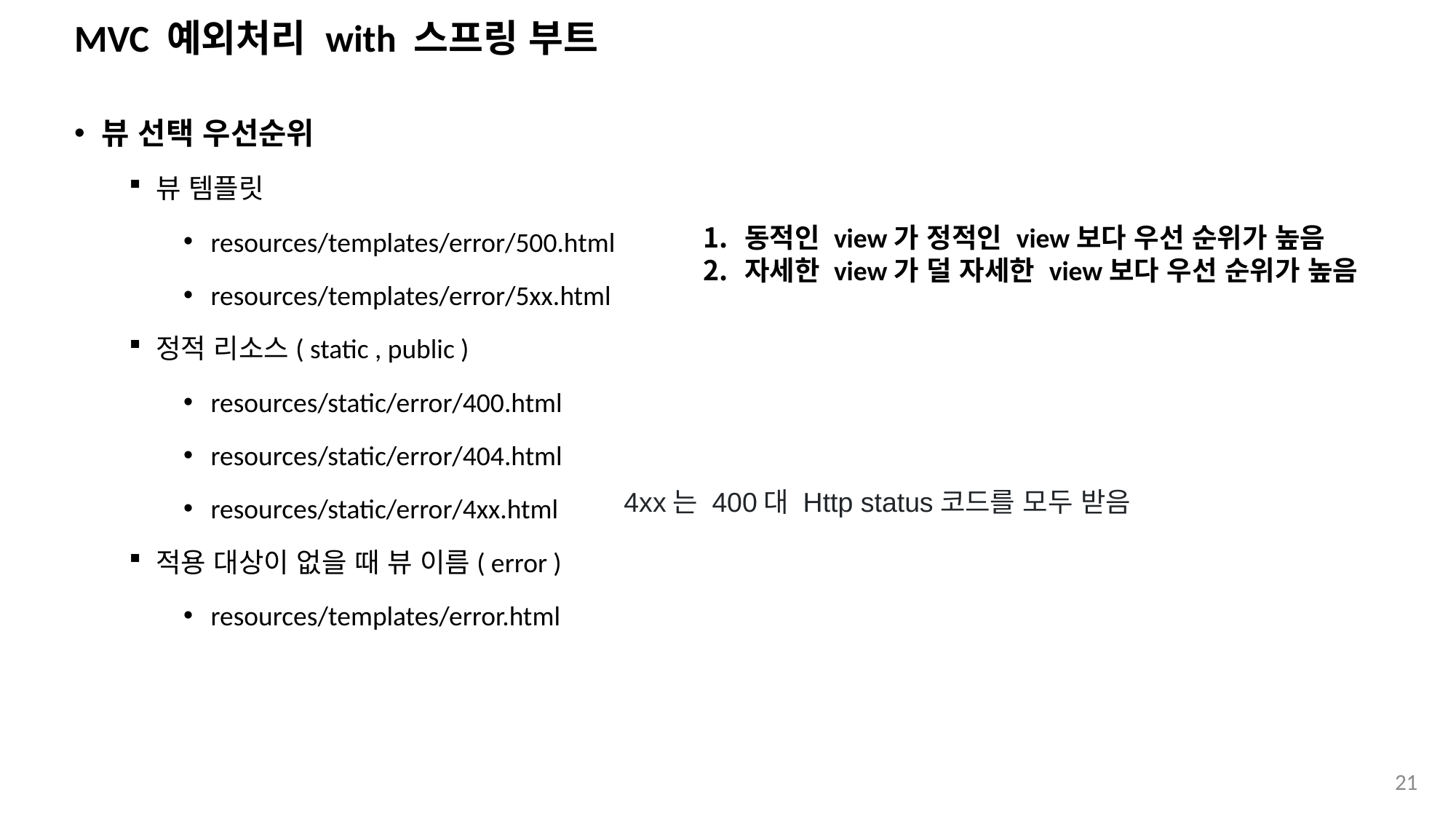

# MVC 예외처리 with 스프링 부트
뷰 선택 우선순위
뷰 템플릿
resources/templates/error/500.html
resources/templates/error/5xx.html
정적 리소스( static , public )
resources/static/error/400.html
resources/static/error/404.html
resources/static/error/4xx.html
적용 대상이 없을 때 뷰 이름( error )
resources/templates/error.html

동적인 view가 정적인 view보다 우선 순위가 높음
자세한 view가 덜 자세한 view보다 우선 순위가 높음
4xx는 400대 Http status코드를 모두 받음
21